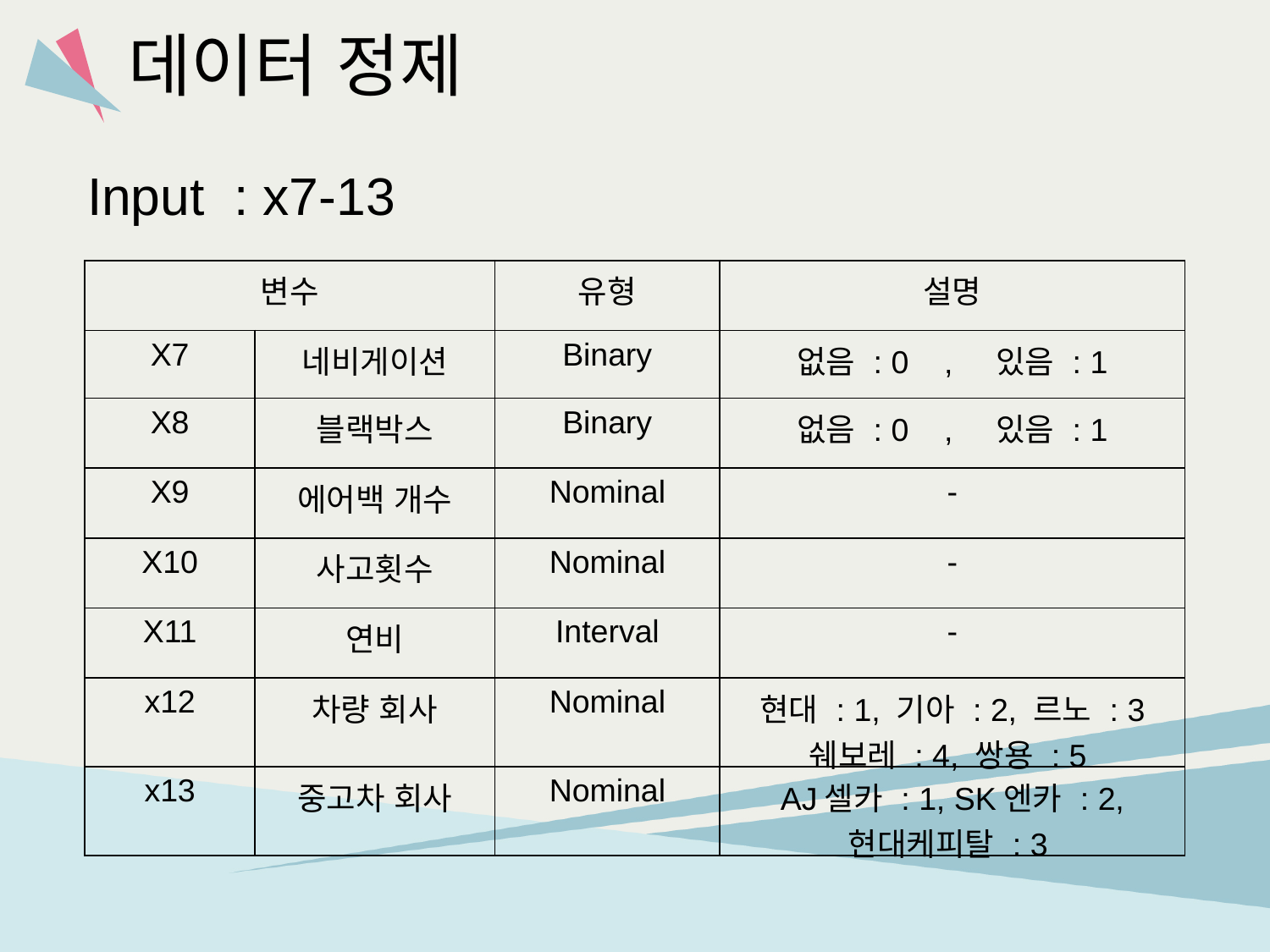

데이터 정제

Input  : x7-13
| 변수 |  | 유형 | 설명 |
| --- | --- | --- | --- |
| X7 | 네비게이션 | Binary | 없음 : 0 , 있음 : 1 |
| X8 | 블랙박스 | Binary | 없음 : 0 , 있음 : 1 |
| X9 | 에어백 개수 | Nominal | - |
| X10 | 사고횟수 | Nominal | - |
| X11 | 연비 | Interval | - |
| x12 | 차량 회사 | Nominal | 현대 : 1, 기아 : 2, 르노 : 3 쉐보레 : 4, 쌍용 : 5 |
| x13 | 중고차 회사 | Nominal | AJ셀카 : 1, SK엔카 : 2, 현대케피탈 : 3 |